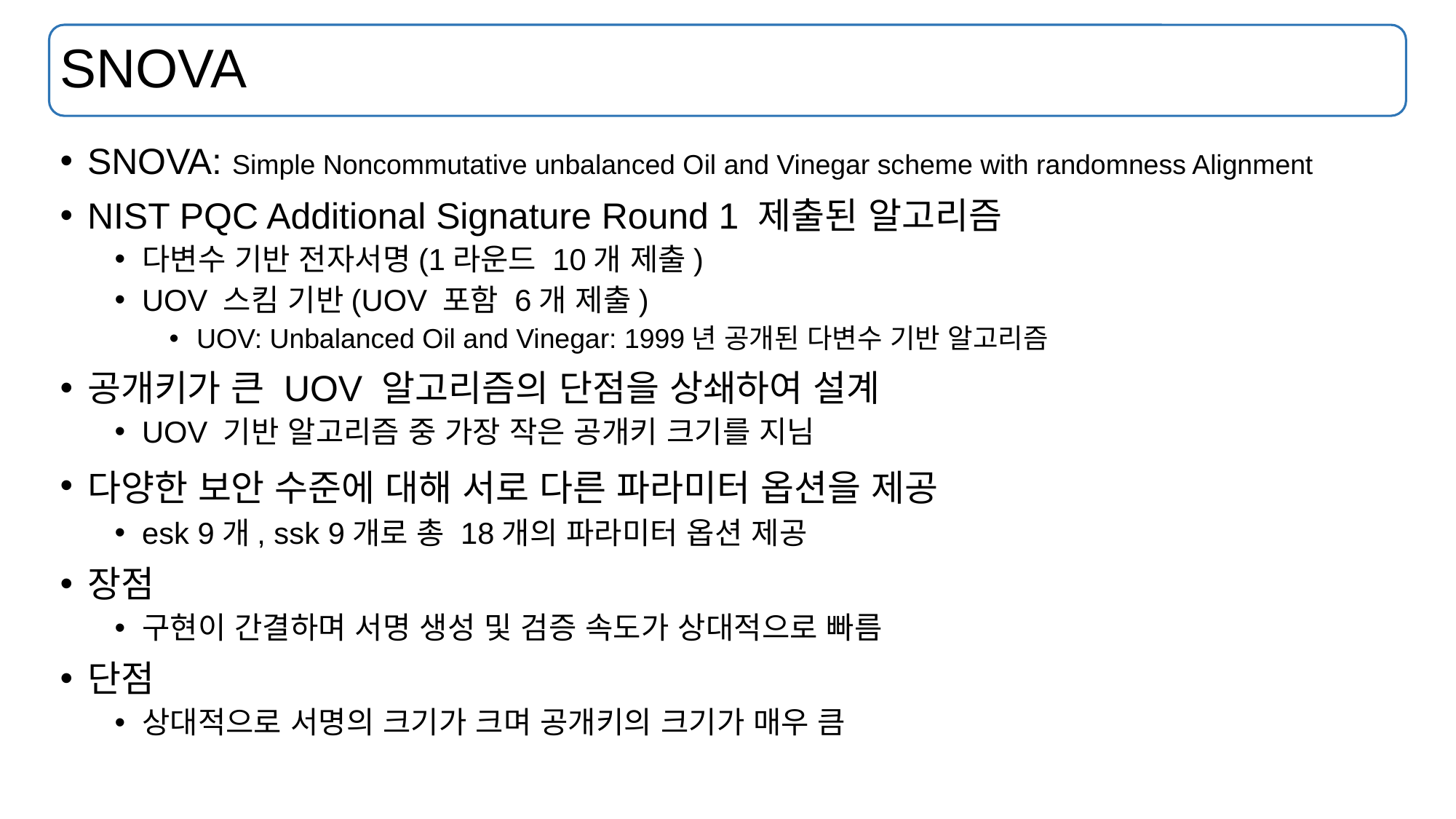

# SNOVA
SNOVA: Simple Noncommutative unbalanced Oil and Vinegar scheme with randomness Alignment
NIST PQC Additional Signature Round 1 제출된 알고리즘
다변수 기반 전자서명(1라운드 10개 제출)
UOV 스킴 기반(UOV 포함 6개 제출)
UOV: Unbalanced Oil and Vinegar: 1999년 공개된 다변수 기반 알고리즘
공개키가 큰 UOV 알고리즘의 단점을 상쇄하여 설계
UOV 기반 알고리즘 중 가장 작은 공개키 크기를 지님
다양한 보안 수준에 대해 서로 다른 파라미터 옵션을 제공
esk 9개, ssk 9개로 총 18개의 파라미터 옵션 제공
장점
구현이 간결하며 서명 생성 및 검증 속도가 상대적으로 빠름
단점
상대적으로 서명의 크기가 크며 공개키의 크기가 매우 큼